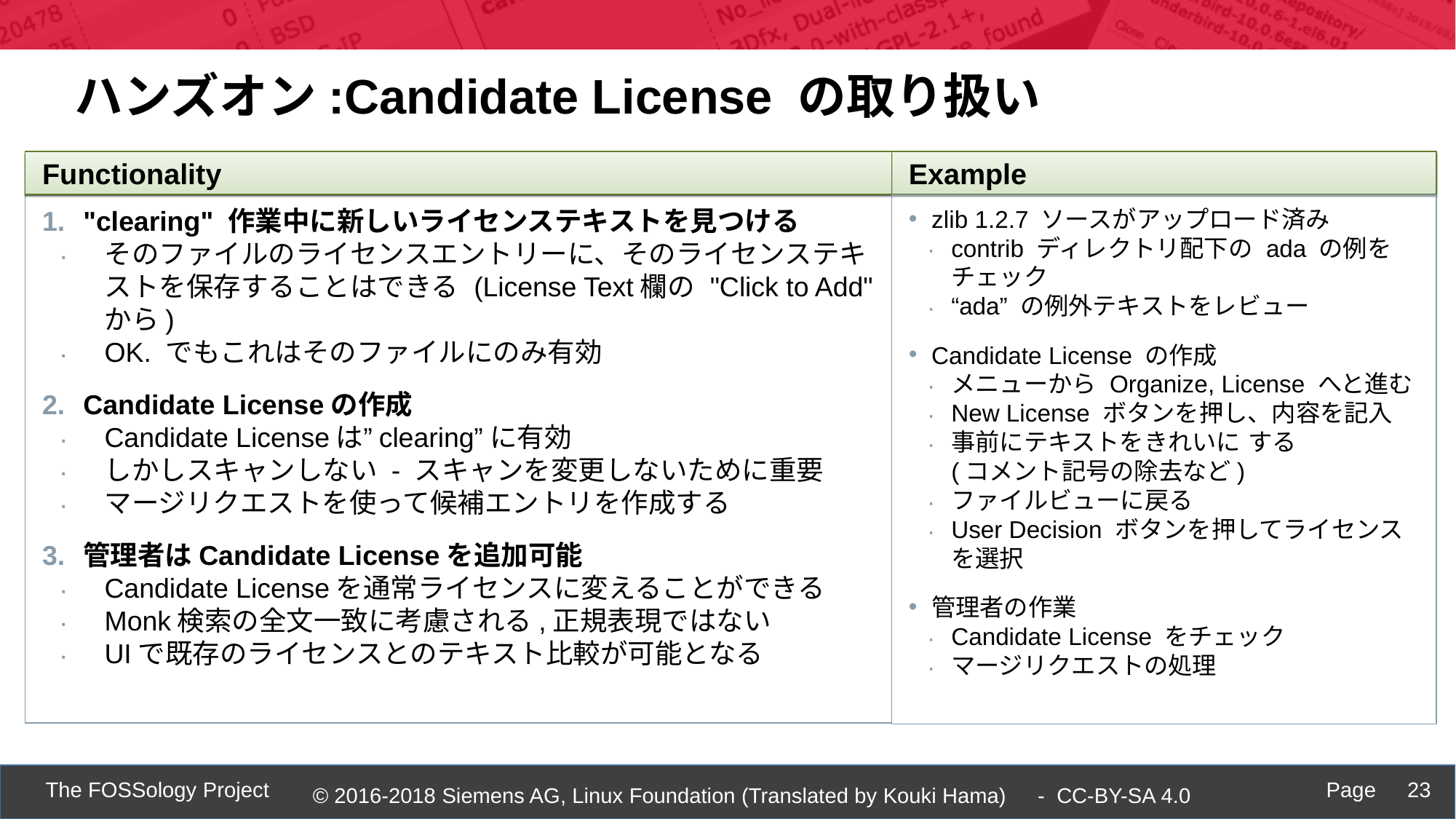

ハンズオン:Candidate License の取り扱い
Functionality
Example
"clearing" 作業中に新しいライセンステキストを見つける
そのファイルのライセンスエントリーに、そのライセンステキストを保存することはできる (License Text欄の "Click to Add" から)
OK. でもこれはそのファイルにのみ有効
Candidate Licenseの作成
Candidate Licenseは”clearing”に有効
しかしスキャンしない - スキャンを変更しないために重要
マージリクエストを使って候補エントリを作成する
管理者はCandidate Licenseを追加可能
Candidate Licenseを通常ライセンスに変えることができる
Monk検索の全文一致に考慮される,正規表現ではない
UIで既存のライセンスとのテキスト比較が可能となる
zlib 1.2.7 ソースがアップロード済み
contrib ディレクトリ配下の ada の例をチェック
“ada” の例外テキストをレビュー
Candidate License の作成
メニューから Organize, License へと進む
New License ボタンを押し、内容を記入
事前にテキストをきれいに する
(コメント記号の除去など)
ファイルビューに戻る
User Decision ボタンを押してライセンスを選択
管理者の作業
Candidate License をチェック
マージリクエストの処理